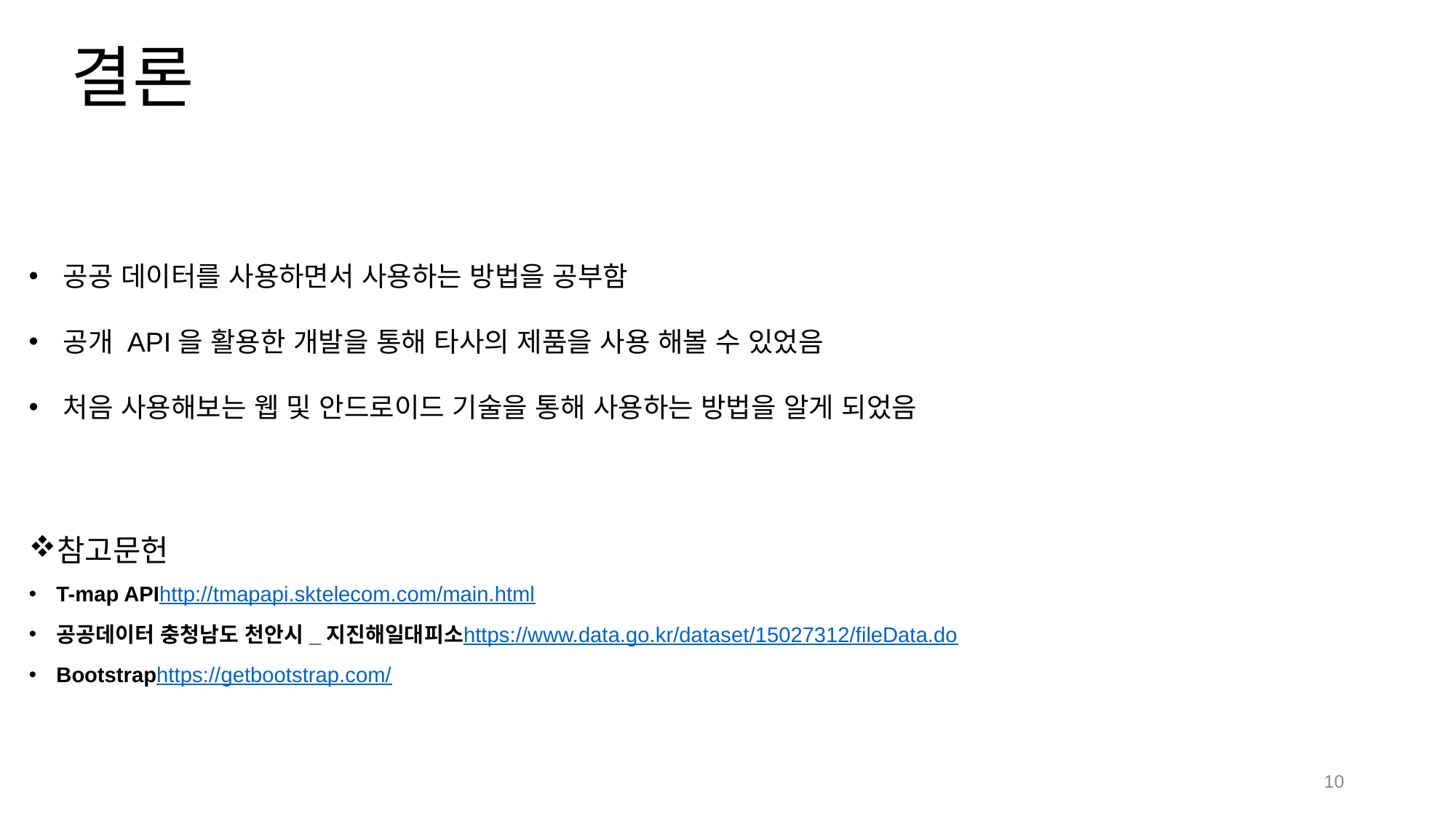

# 결론
공공 데이터를 사용하면서 사용하는 방법을 공부함

공개 API을 활용한 개발을 통해 타사의 제품을 사용 해볼 수 있었음

처음 사용해보는 웹 및 안드로이드 기술을 통해 사용하는 방법을 알게 되었음
참고문헌
T-map API
http://tmapapi.sktelecom.com/main.html
공공데이터 충청남도 천안시_지진해일대피소
https://www.data.go.kr/dataset/15027312/fileData.do
Bootstrap
https://getbootstrap.com/
10